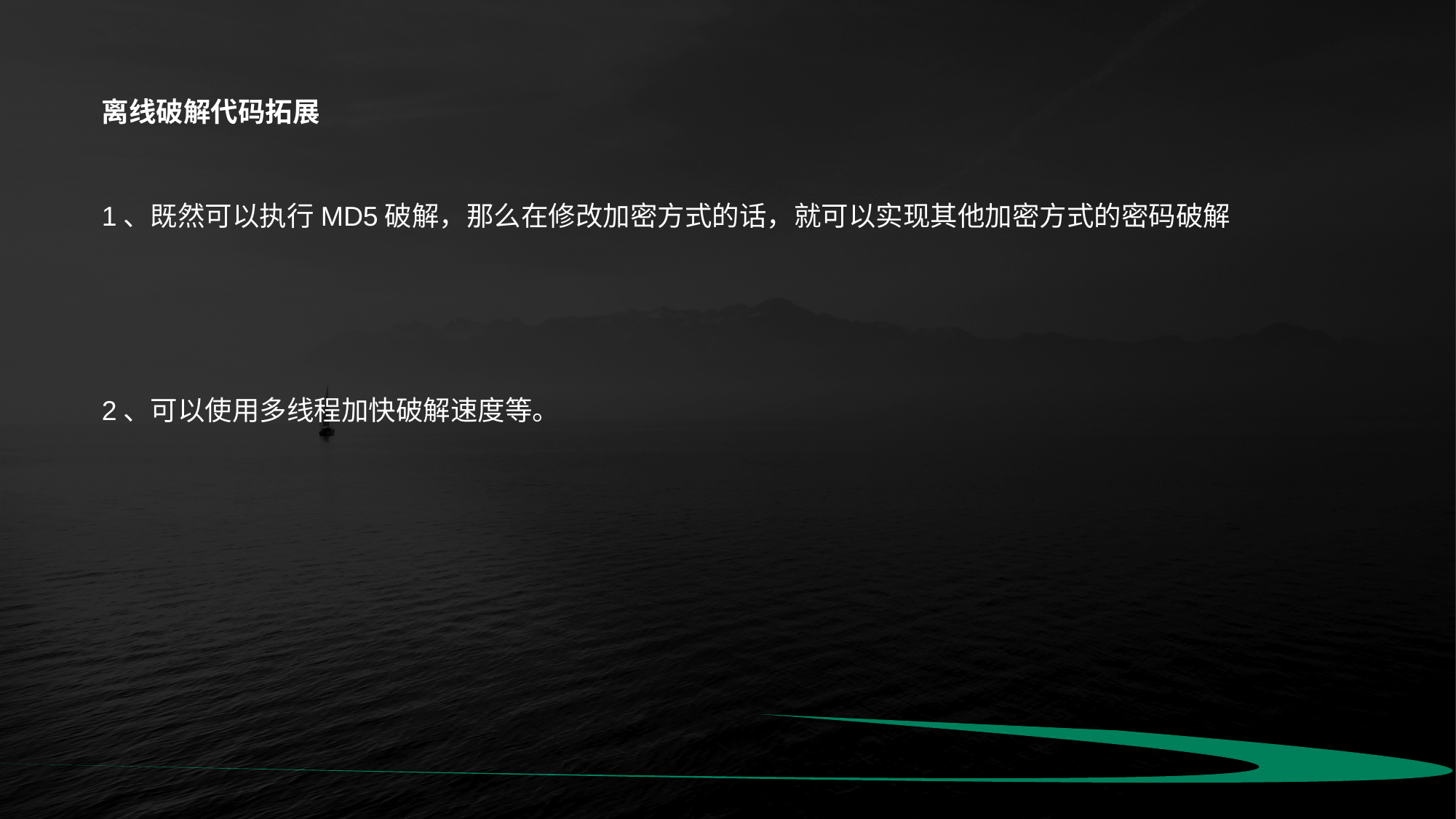

离线破解代码拓展
1、既然可以执行MD5破解，那么在修改加密方式的话，就可以实现其他加密方式的密码破解
2、可以使用多线程加快破解速度等。